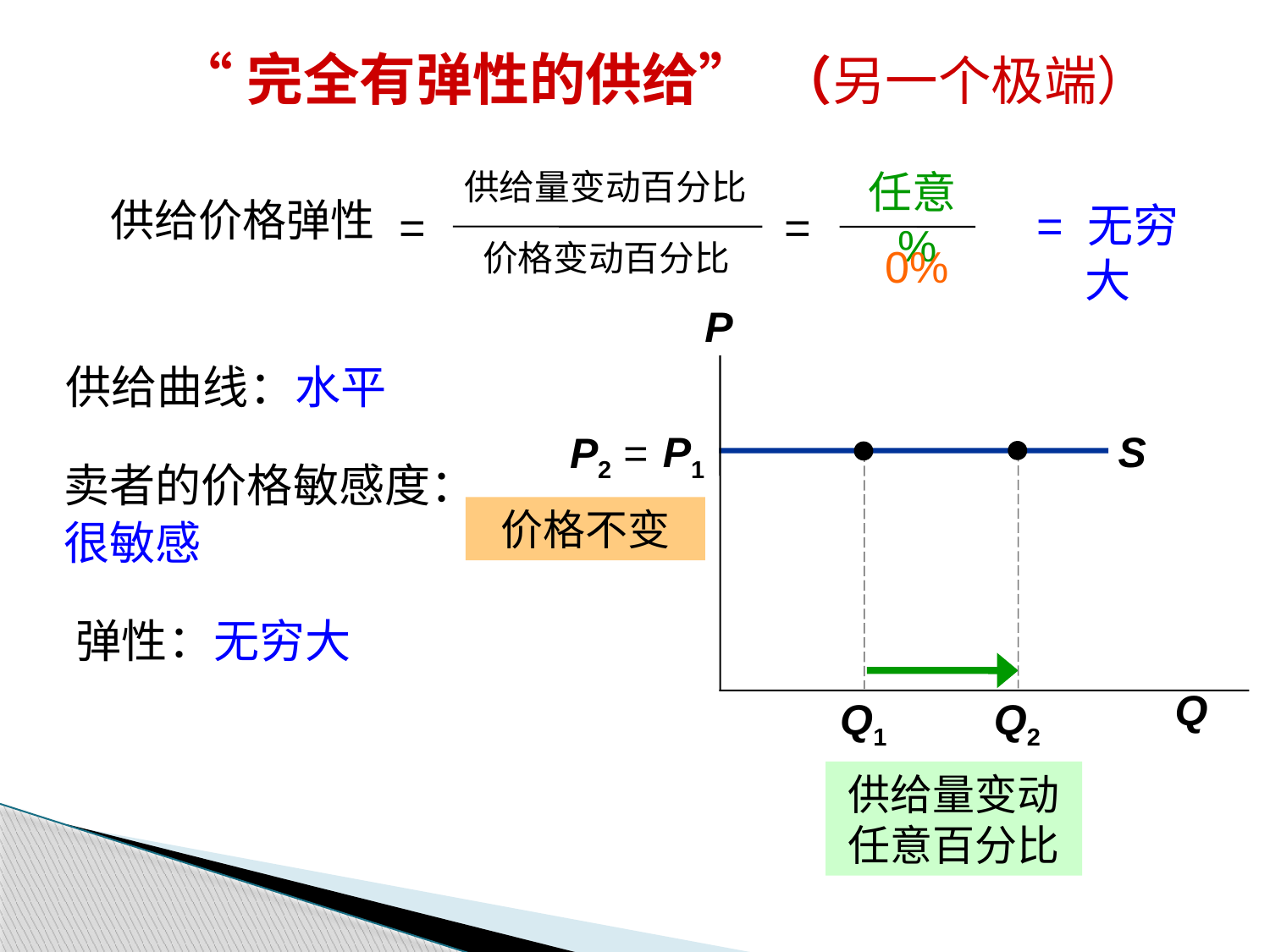

“完全有弹性的供给”  （另一个极端）
供给量变动百分比
供给价格弹性
=
=

价格变动百分比
任意%
= 无穷大
0%
P

Q
供给曲线：水平
S

P1
P2 =

Q2

Q1
卖者的价格敏感度：很敏感
价格不变

弹性：无穷大
供给量变动任意百分比